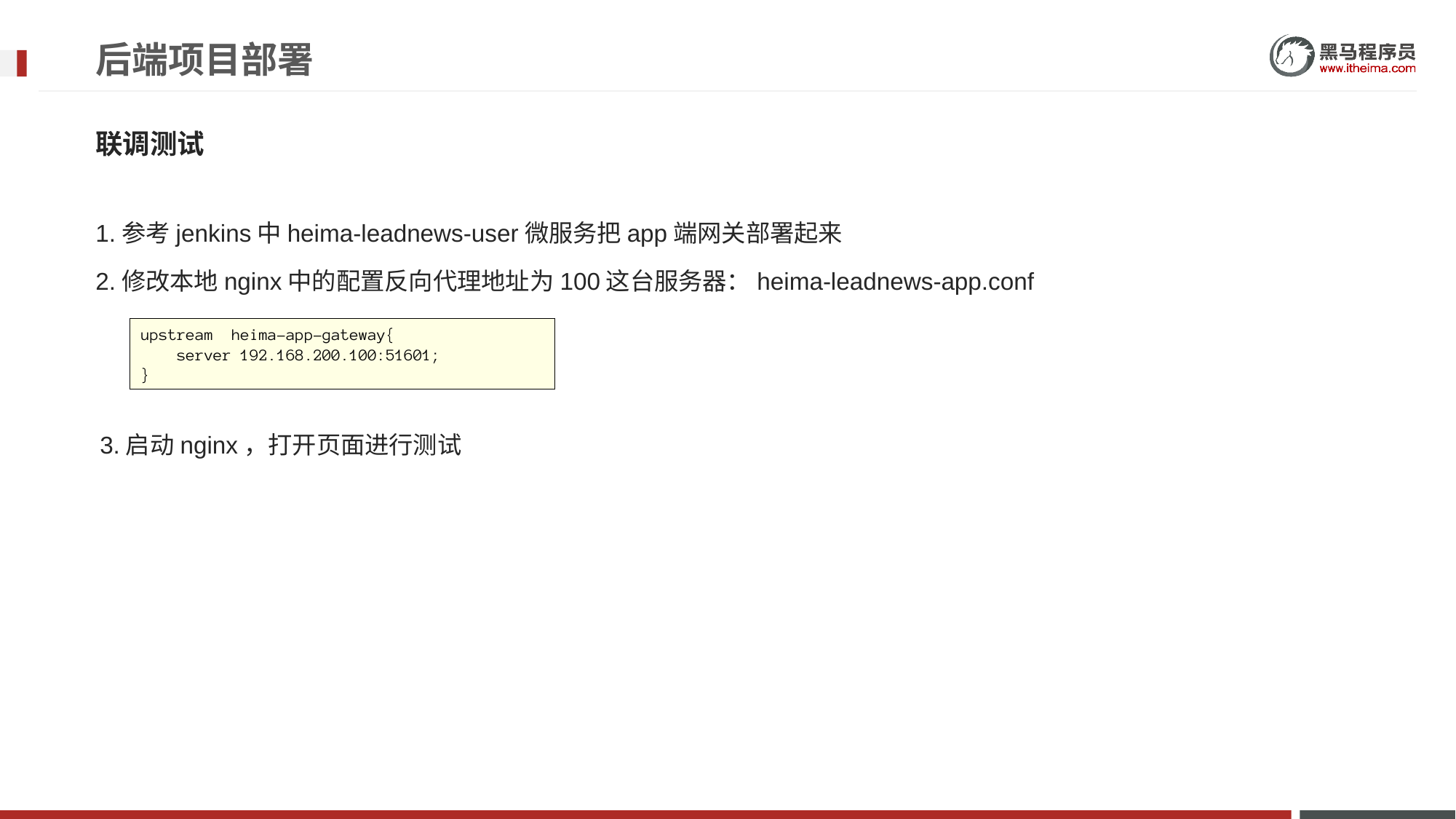

# 后端项目部署
联调测试
1.参考jenkins中heima-leadnews-user微服务把app端网关部署起来
2.修改本地nginx中的配置反向代理地址为100这台服务器：heima-leadnews-app.conf
upstream  heima-app-gateway{
    server 192.168.200.100:51601;
}
3.启动nginx，打开页面进行测试